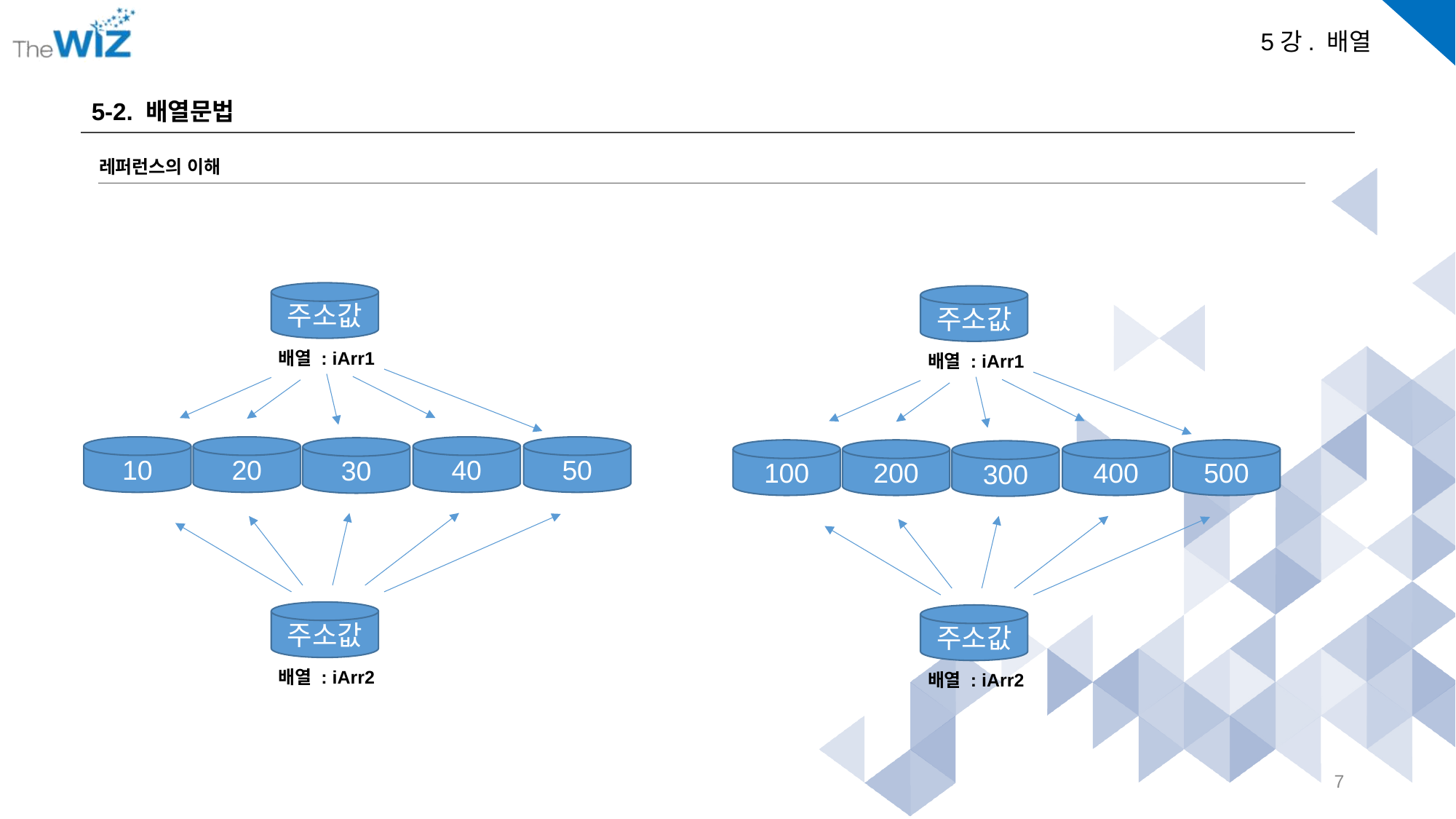

5-2. 배열문법
레퍼런스의 이해
주소값
주소값
배열 : iArr1
배열 : iArr1
10
20
40
50
30
100
200
400
500
300
주소값
주소값
배열 : iArr2
배열 : iArr2
7